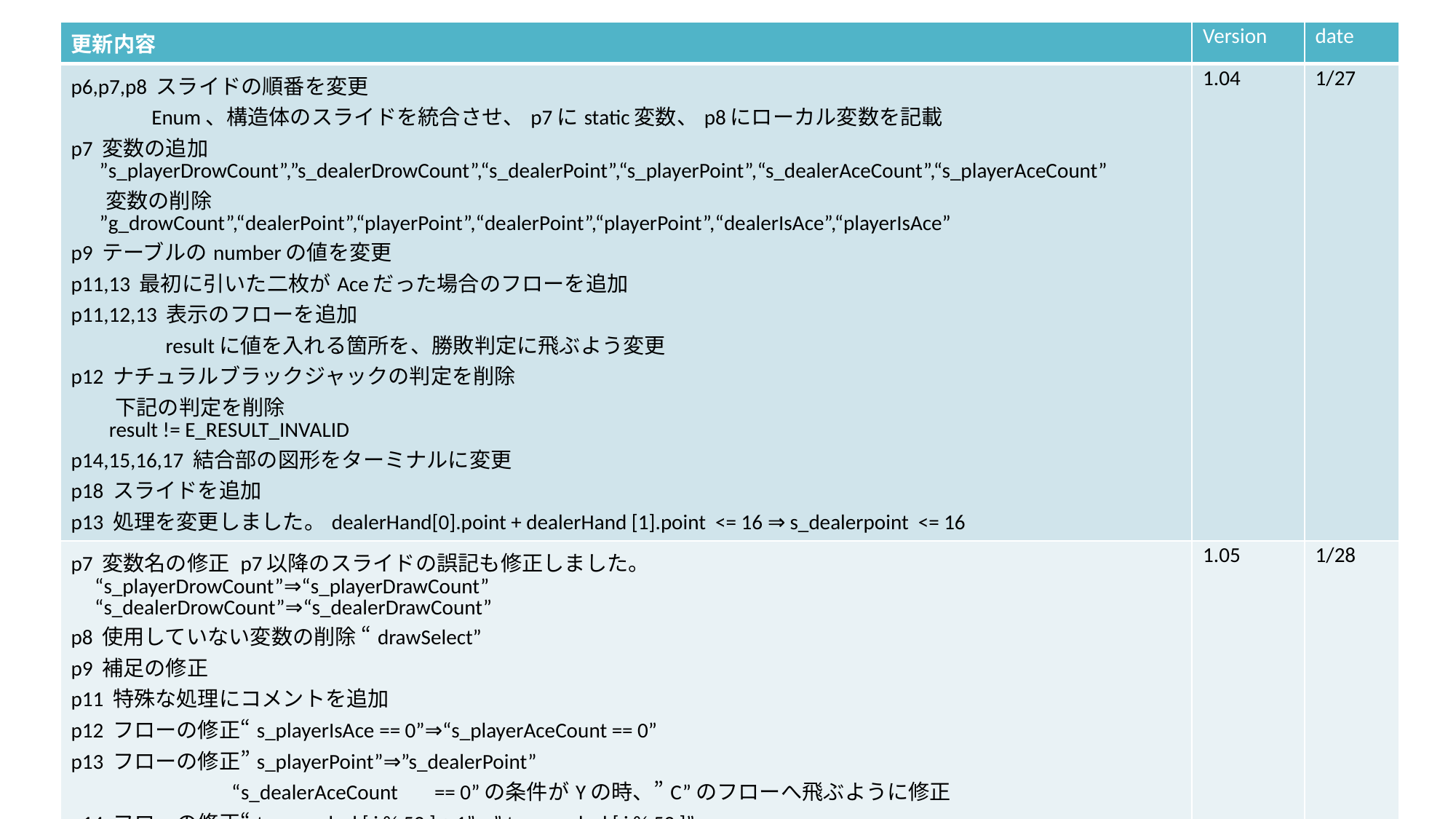

| 更新内容 | Version | date |
| --- | --- | --- |
| p6,p7,p8 スライドの順番を変更 Enum、構造体のスライドを統合させ、p7にstatic変数、p8にローカル変数を記載 p7 変数の追加 ”s\_playerDrowCount”,”s\_dealerDrowCount”,“s\_dealerPoint”,“s\_playerPoint”,“s\_dealerAceCount”,“s\_playerAceCount” 変数の削除 ”g\_drowCount”,“dealerPoint”,“playerPoint”,“dealerPoint”,“playerPoint”,“dealerIsAce”,“playerIsAce” p9 テーブルのnumberの値を変更 p11,13 最初に引いた二枚がAceだった場合のフローを追加 p11,12,13 表示のフローを追加 resultに値を入れる箇所を、勝敗判定に飛ぶよう変更 p12 ナチュラルブラックジャックの判定を削除 下記の判定を削除 result != E\_RESULT\_INVALID p14,15,16,17 結合部の図形をターミナルに変更 p18 スライドを追加 p13 処理を変更しました。dealerHand[0].point + dealerHand [1].point <= 16 ⇒ s\_dealerpoint <= 16 | 1.04 | 1/27 |
| p7 変数名の修正 p7以降のスライドの誤記も修正しました。 “s\_playerDrowCount”⇒“s\_playerDrawCount” “s\_dealerDrowCount”⇒“s\_dealerDrawCount” p8 使用していない変数の削除 “drawSelect” p9 補足の修正 p11 特殊な処理にコメントを追加 p12 フローの修正“s\_playerIsAce == 0”⇒“s\_playerAceCount == 0” p13 フローの修正”s\_playerPoint”⇒”s\_dealerPoint” “s\_dealerAceCount 　== 0”の条件がYの時、”C”のフローへ飛ぶように修正 p14 フローの修正“temp = deck[ i % 52 ] + 1”⇒” temp = deck[ i % 52 ]” p15 フローの修正“playerHand[i] = s\_cards\_tbl[i]”⇒“playerHand[s\_playerDrawCount] = s\_cards\_tbl[i]” p16 分岐条件に中括弧を追加 | 1.05 | 1/28 |